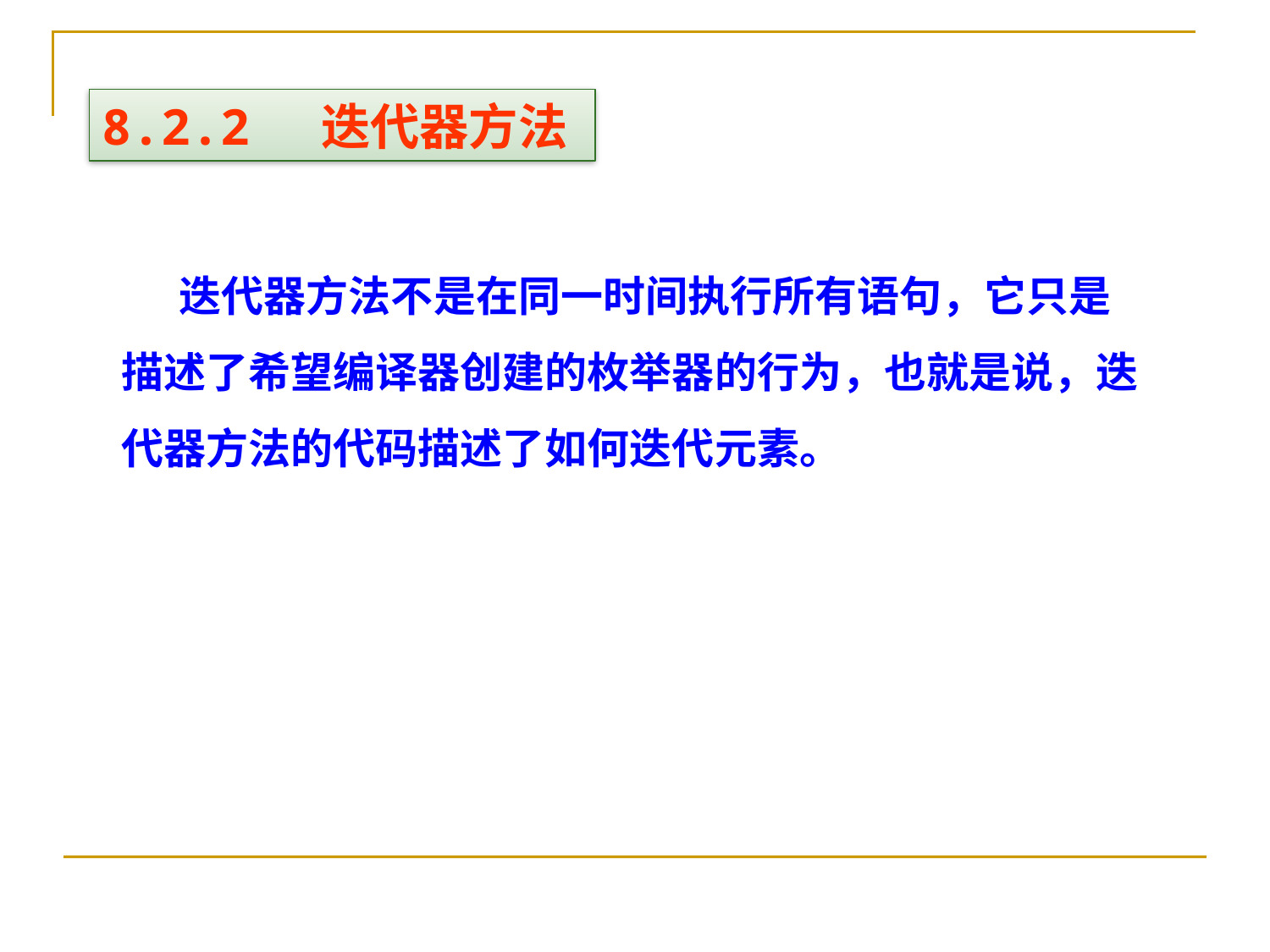

8.2.2  迭代器方法
     迭代器方法不是在同一时间执行所有语句，它只是描述了希望编译器创建的枚举器的行为，也就是说，迭代器方法的代码描述了如何迭代元素。